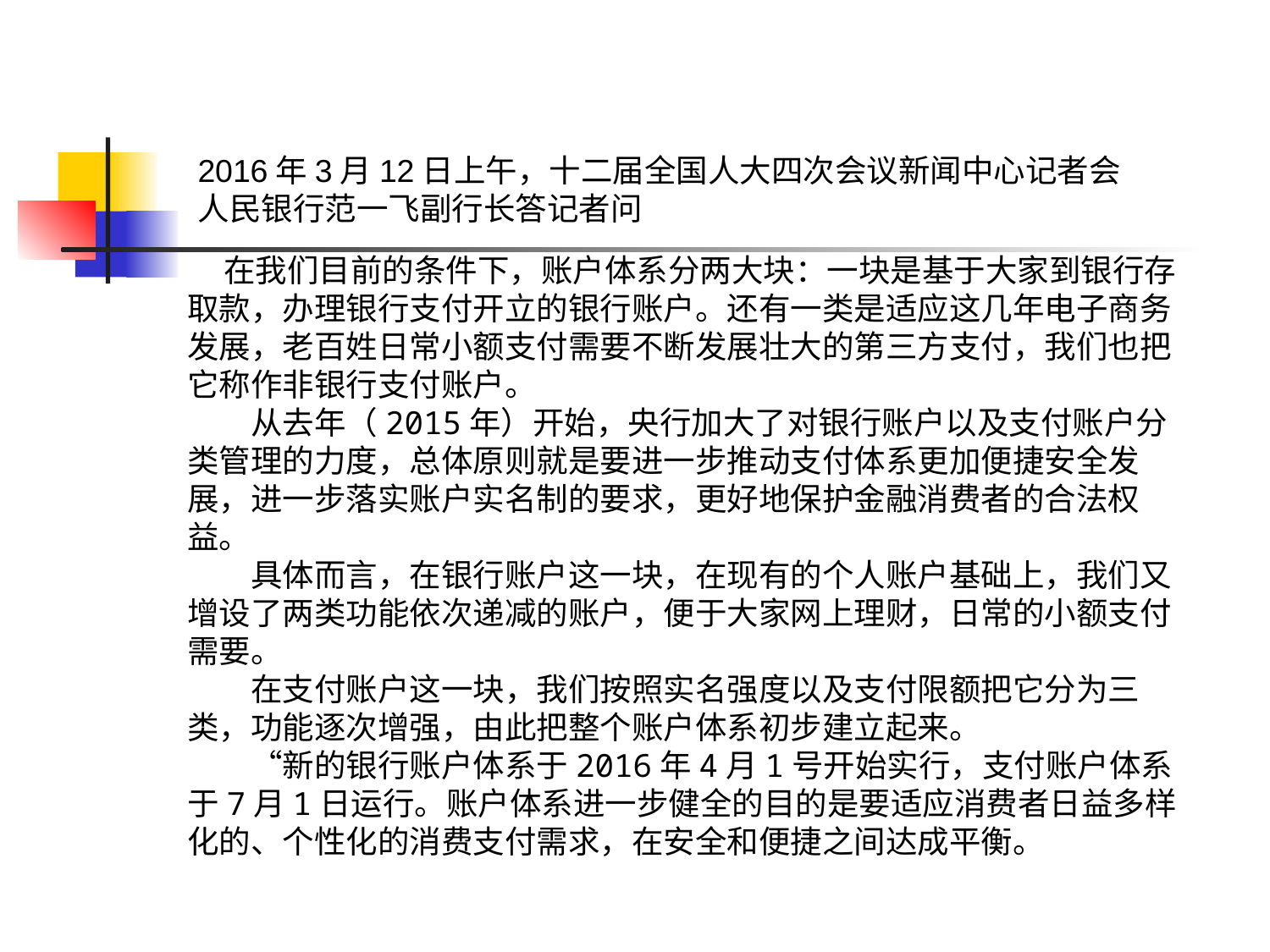

# 2016年3月12日上午，十二届全国人大四次会议新闻中心记者会　　 人民银行范一飞副行长答记者问

    在我们目前的条件下，账户体系分两大块：一块是基于大家到银行存取款，办理银行支付开立的银行账户。还有一类是适应这几年电子商务发展，老百姓日常小额支付需要不断发展壮大的第三方支付，我们也把它称作非银行支付账户。
　　从去年（2015年）开始，央行加大了对银行账户以及支付账户分类管理的力度，总体原则就是要进一步推动支付体系更加便捷安全发展，进一步落实账户实名制的要求，更好地保护金融消费者的合法权益。
　　具体而言，在银行账户这一块，在现有的个人账户基础上，我们又增设了两类功能依次递减的账户，便于大家网上理财，日常的小额支付需要。
　　在支付账户这一块，我们按照实名强度以及支付限额把它分为三类，功能逐次增强，由此把整个账户体系初步建立起来。
　　“新的银行账户体系于2016年4月1号开始实行，支付账户体系于7月1日运行。账户体系进一步健全的目的是要适应消费者日益多样化的、个性化的消费支付需求，在安全和便捷之间达成平衡。